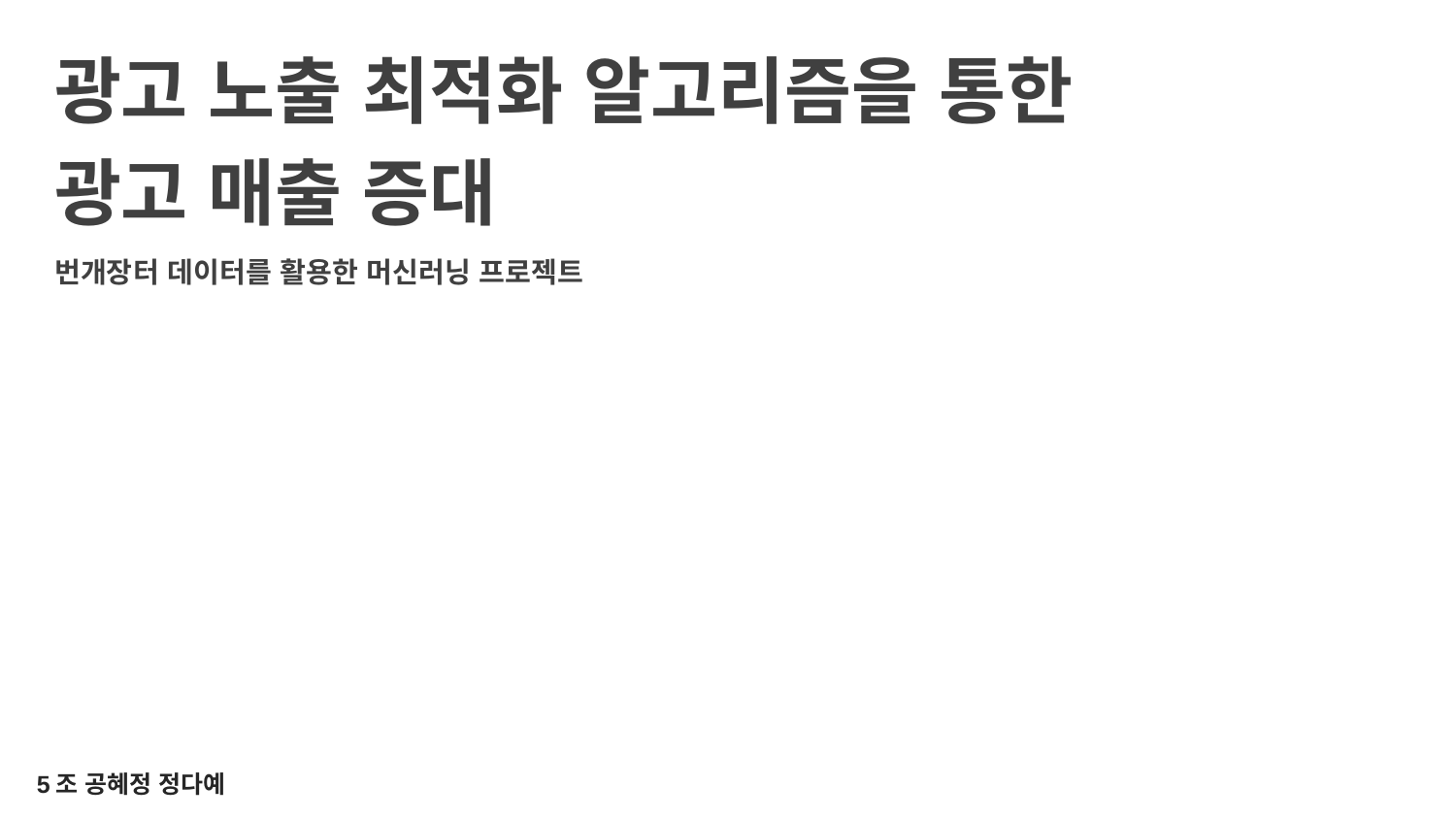

광고 노출 최적화 알고리즘을 통한
광고 매출 증대
번개장터 데이터를 활용한 머신러닝 프로젝트
5조 공혜정 정다예